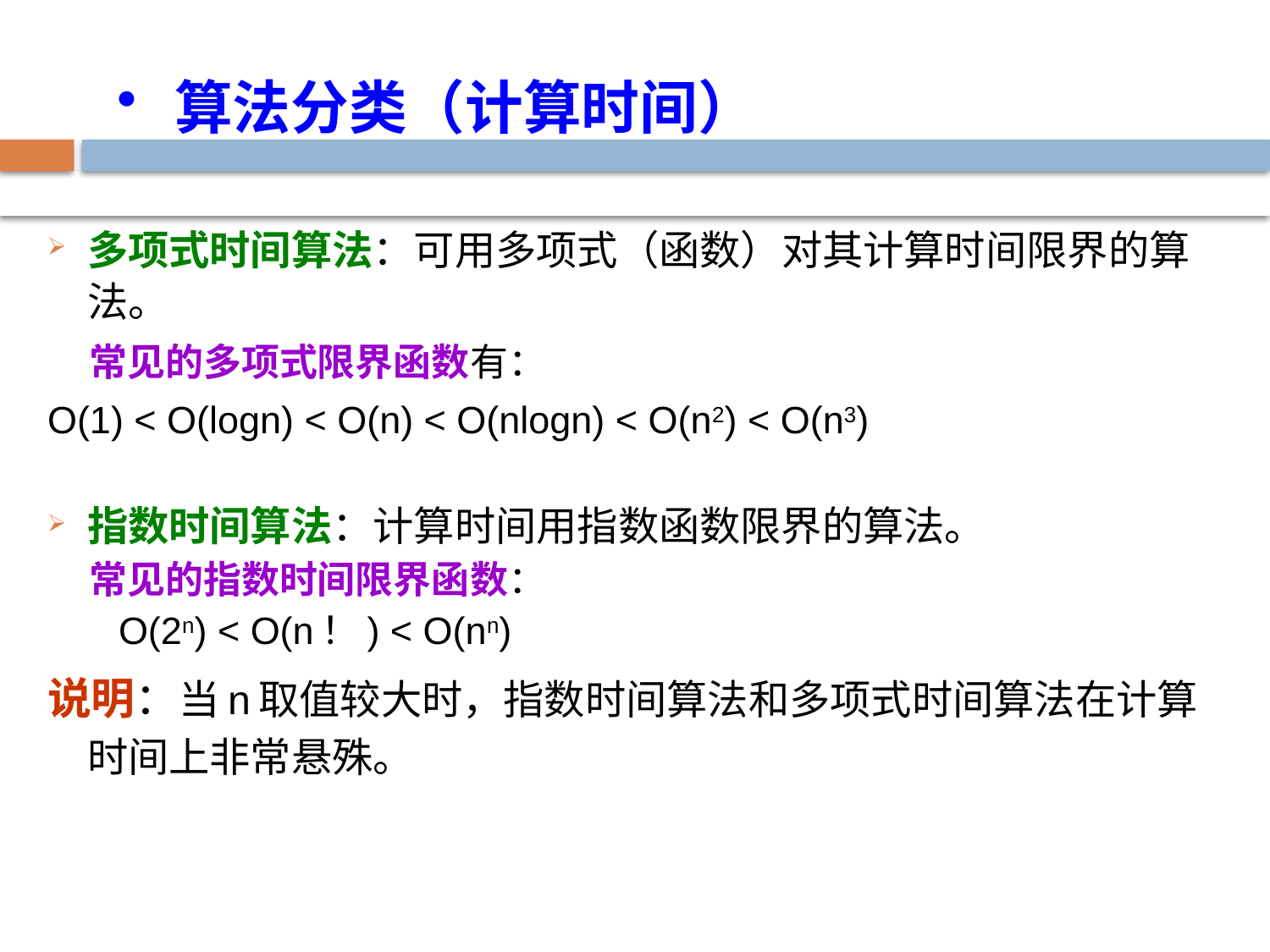

# 算法分类（计算时间）
多项式时间算法：可用多项式（函数）对其计算时间限界的算法。
    常见的多项式限界函数有：
Ο(1) < Ο(logn) < Ο(n) < Ο(nlogn) < Ο(n2) < Ο(n3)

指数时间算法：计算时间用指数函数限界的算法。
    常见的指数时间限界函数：
        Ο(2n) < Ο(n！) < Ο(nn)
说明：当n取值较大时，指数时间算法和多项式时间算法在计算时间上非常悬殊。